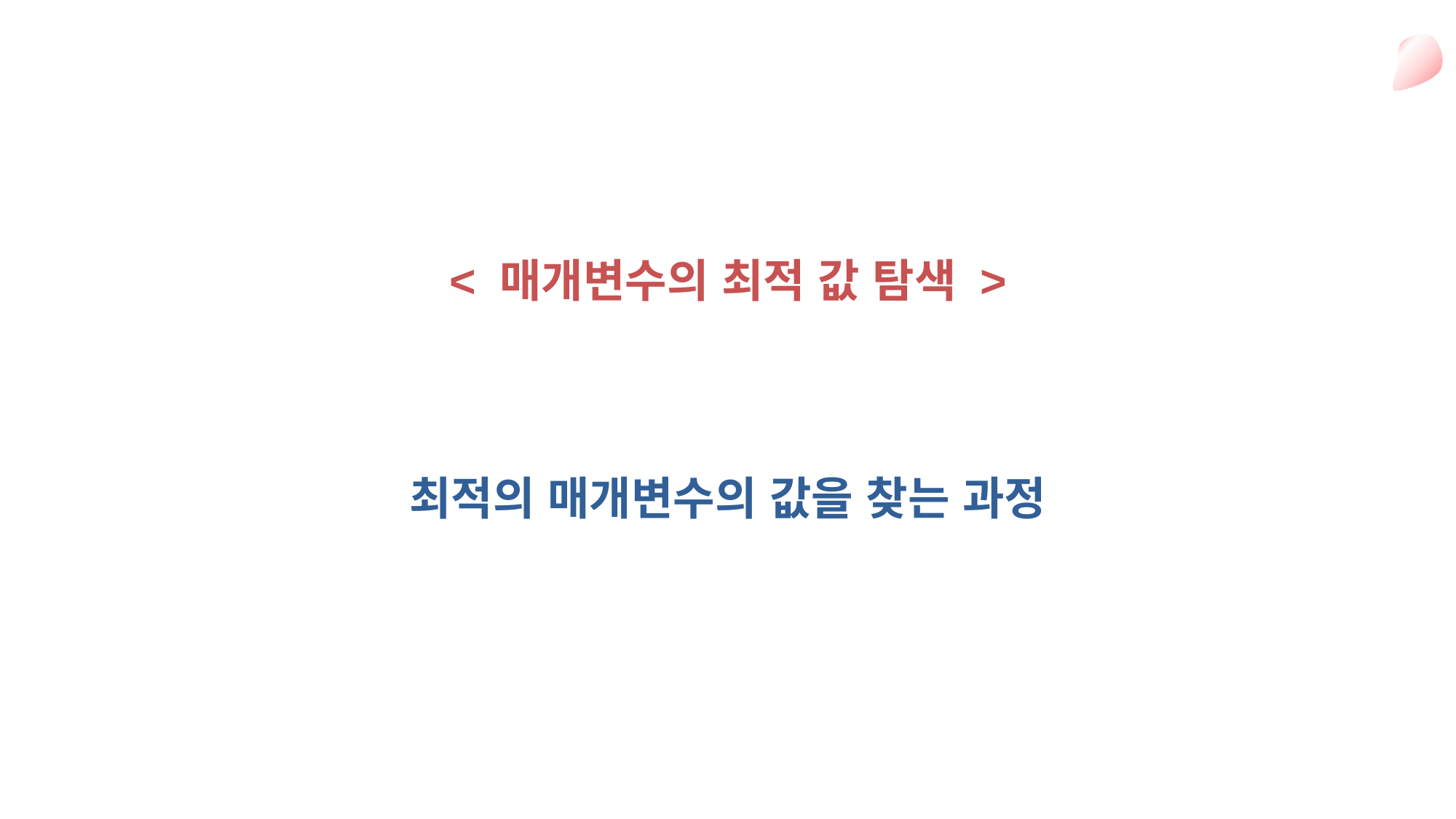

< 매개변수의 최적 값 탐색 >

최적의 매개변수의 값을 찾는 과정